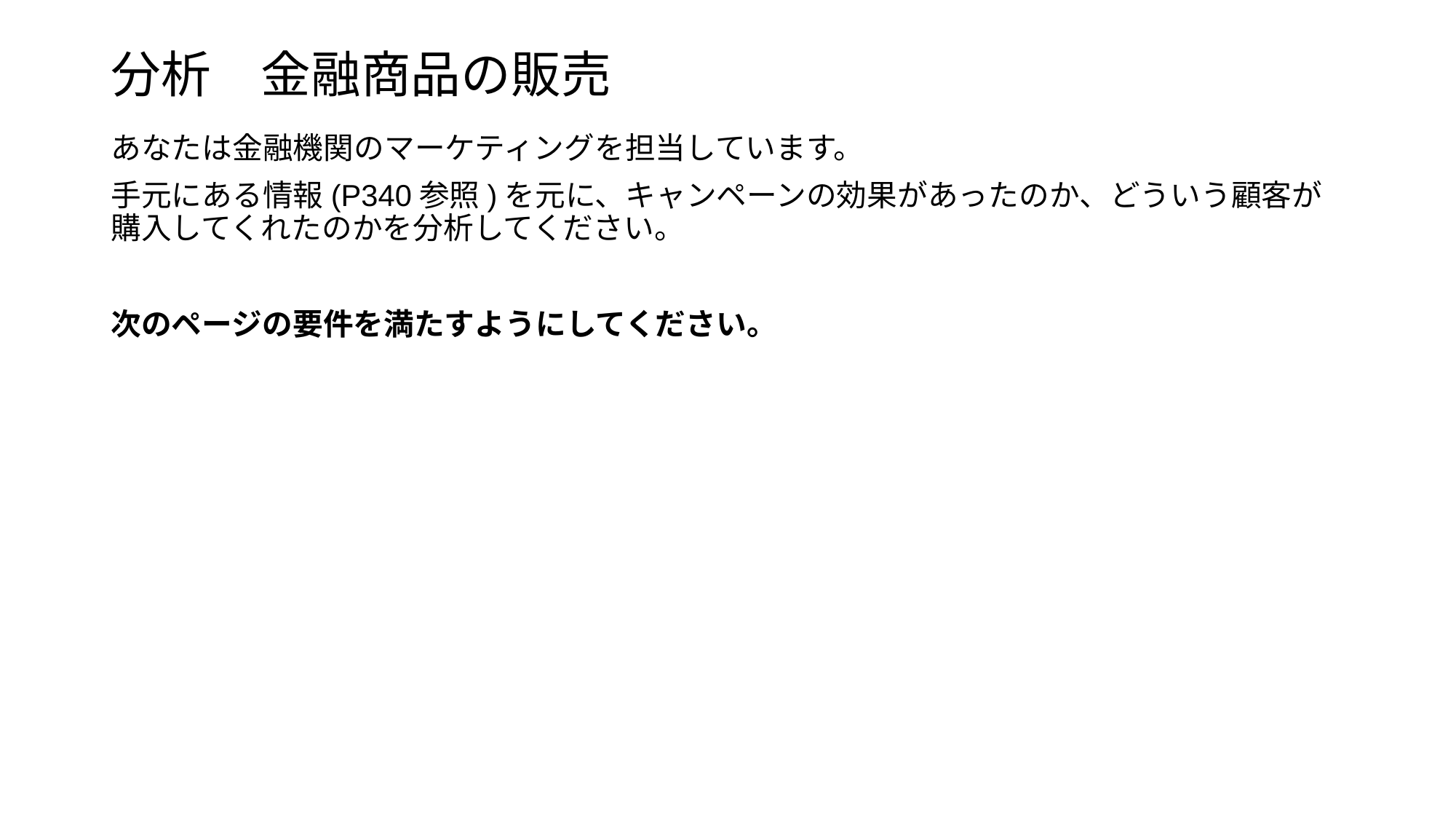

# 分析　金融商品の販売
あなたは金融機関のマーケティングを担当しています。
手元にある情報(P340参照)を元に、キャンペーンの効果があったのか、どういう顧客が購入してくれたのかを分析してください。

次のページの要件を満たすようにしてください。